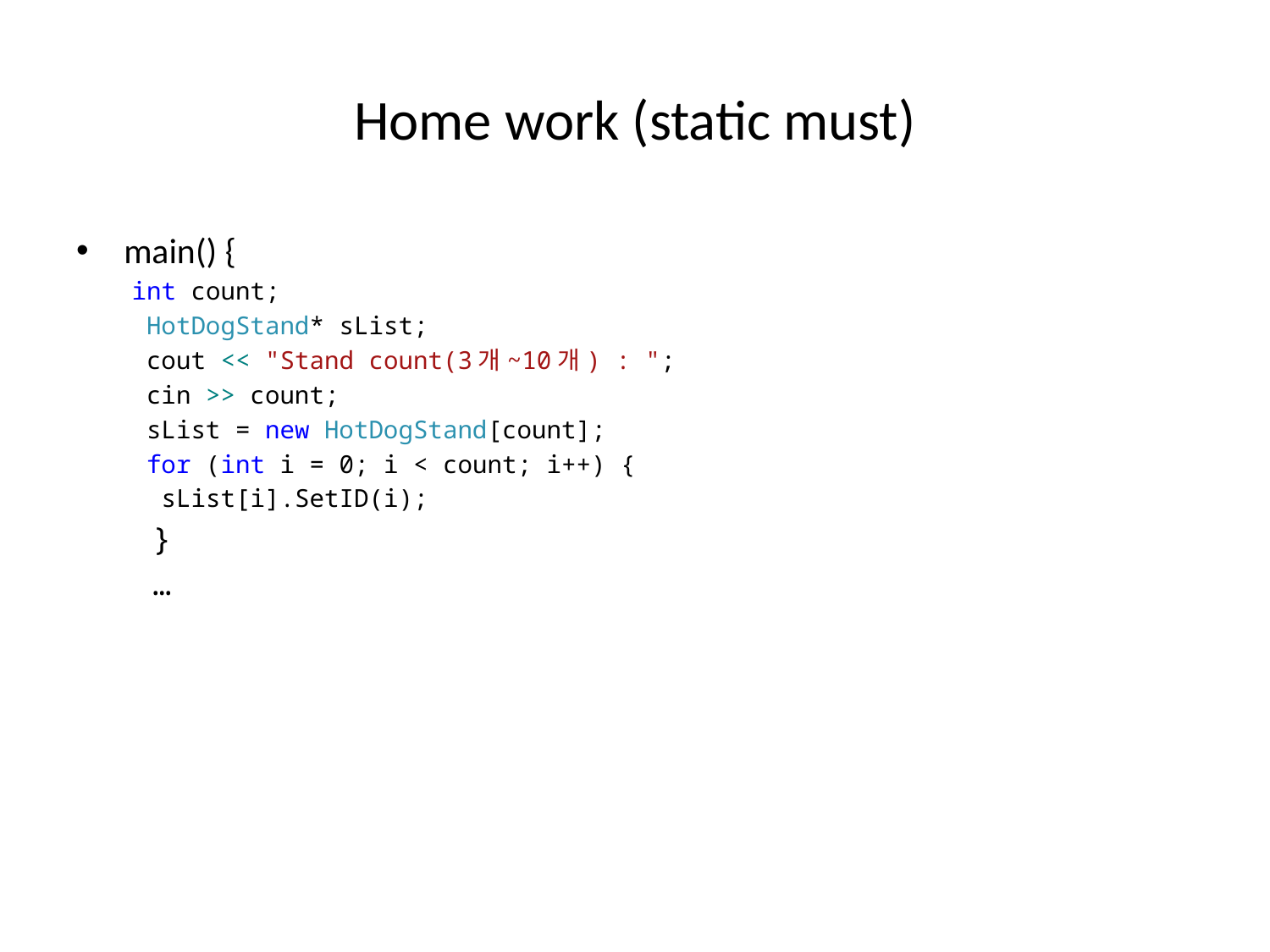

# Home work (static must)
main() {
int count;
 HotDogStand* sList;
 cout << "Stand count(3개~10개) : ";
 cin >> count;
 sList = new HotDogStand[count];
 for (int i = 0; i < count; i++) {
  sList[i].SetID(i);
    }
    …